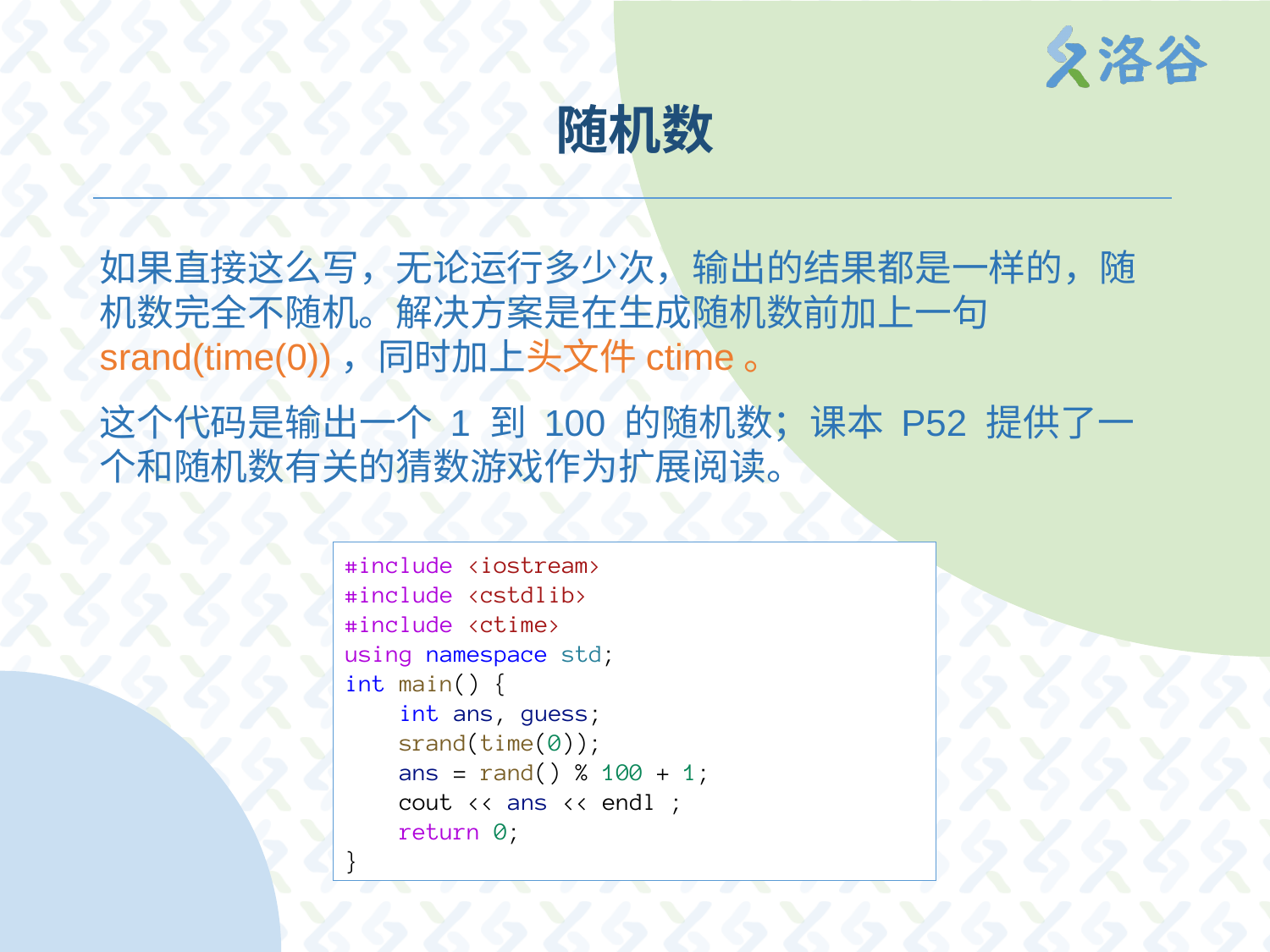

# 随机数
如果直接这么写，无论运行多少次，输出的结果都是一样的，随机数完全不随机。解决方案是在生成随机数前加上一句srand(time(0))，同时加上头文件ctime。
这个代码是输出一个 1 到 100 的随机数；课本 P52 提供了一个和随机数有关的猜数游戏作为扩展阅读。
#include <iostream>
#include <cstdlib>
#include <ctime>
using namespace std;
int main() {
    int ans, guess;
    srand(time(0));
    ans = rand() % 100 + 1;
    cout << ans << endl ;
    return 0;
}